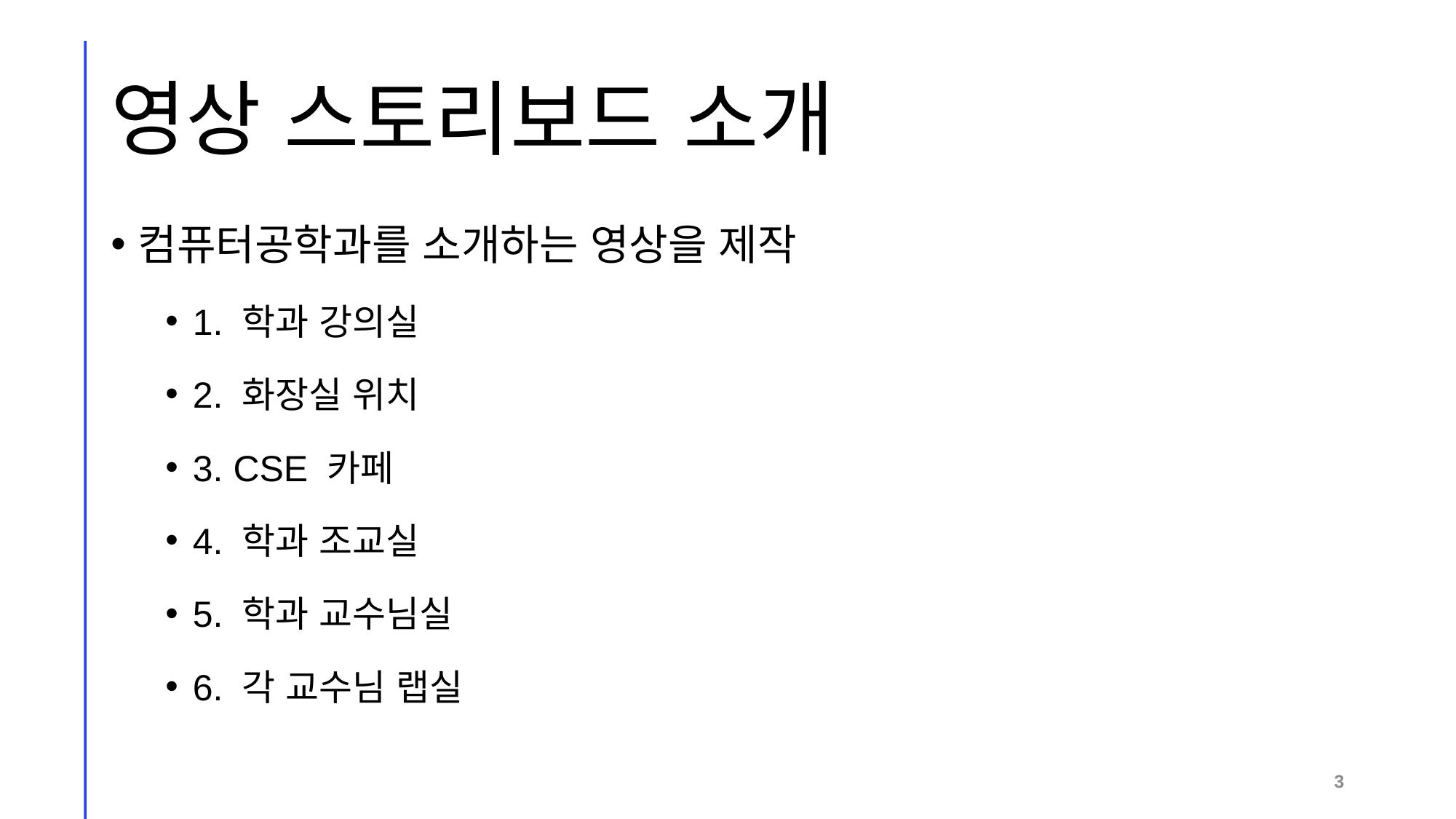

# 영상 스토리보드 소개
컴퓨터공학과를 소개하는 영상을 제작
1. 학과 강의실
2. 화장실 위치
3. CSE 카페
4. 학과 조교실
5. 학과 교수님실
6. 각 교수님 랩실
3